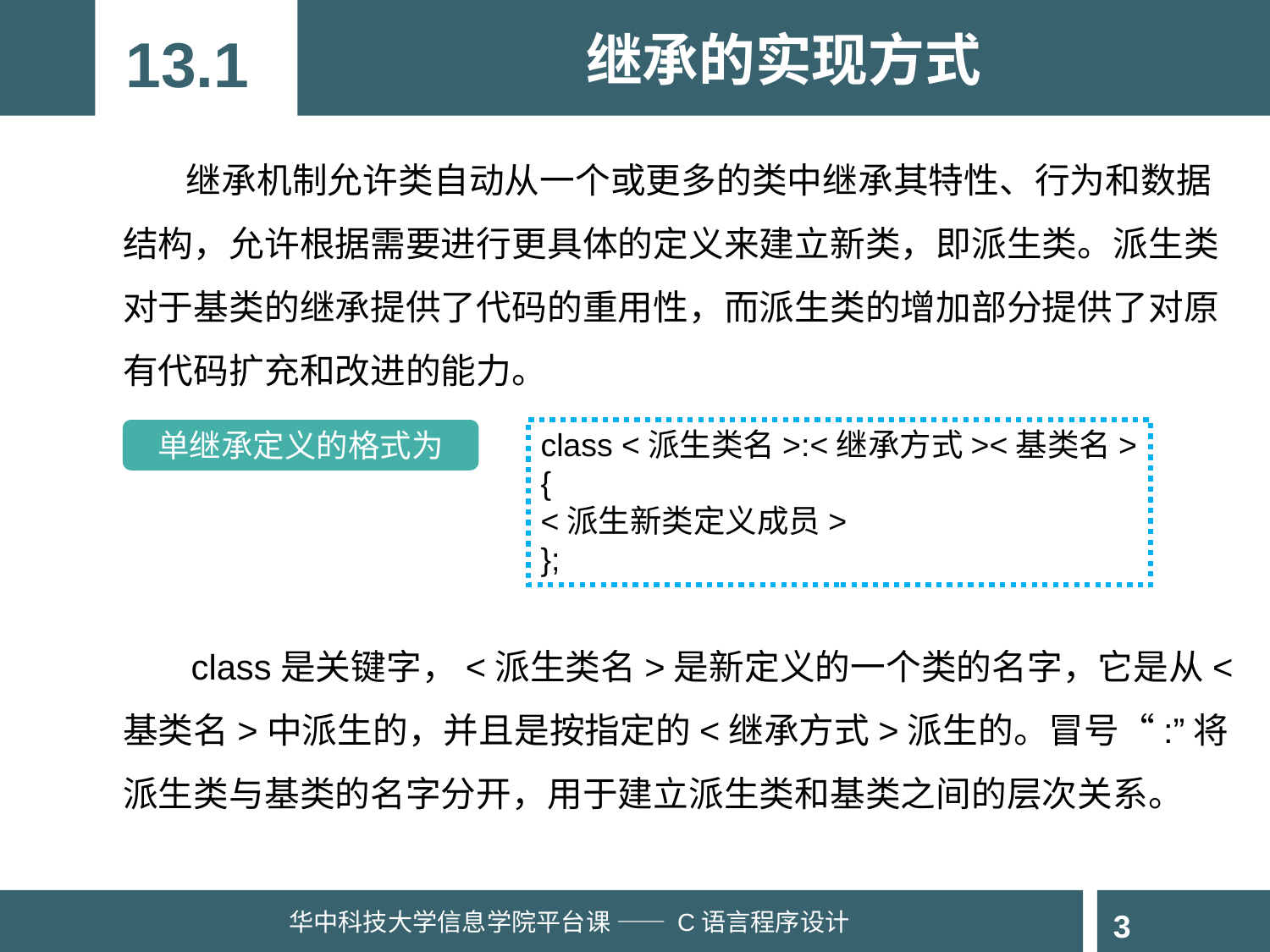

继承的实现方式
13.1
       继承机制允许类自动从一个或更多的类中继承其特性、行为和数据结构，允许根据需要进行更具体的定义来建立新类，即派生类。派生类对于基类的继承提供了代码的重用性，而派生类的增加部分提供了对原有代码扩充和改进的能力。
class <派生类名>:<继承方式><基类名>
{
<派生新类定义成员>
};

单继承定义的格式为
       class是关键字，<派生类名>是新定义的一个类的名字，它是从<基类名>中派生的，并且是按指定的<继承方式>派生的。冒号“:”将派生类与基类的名字分开，用于建立派生类和基类之间的层次关系。